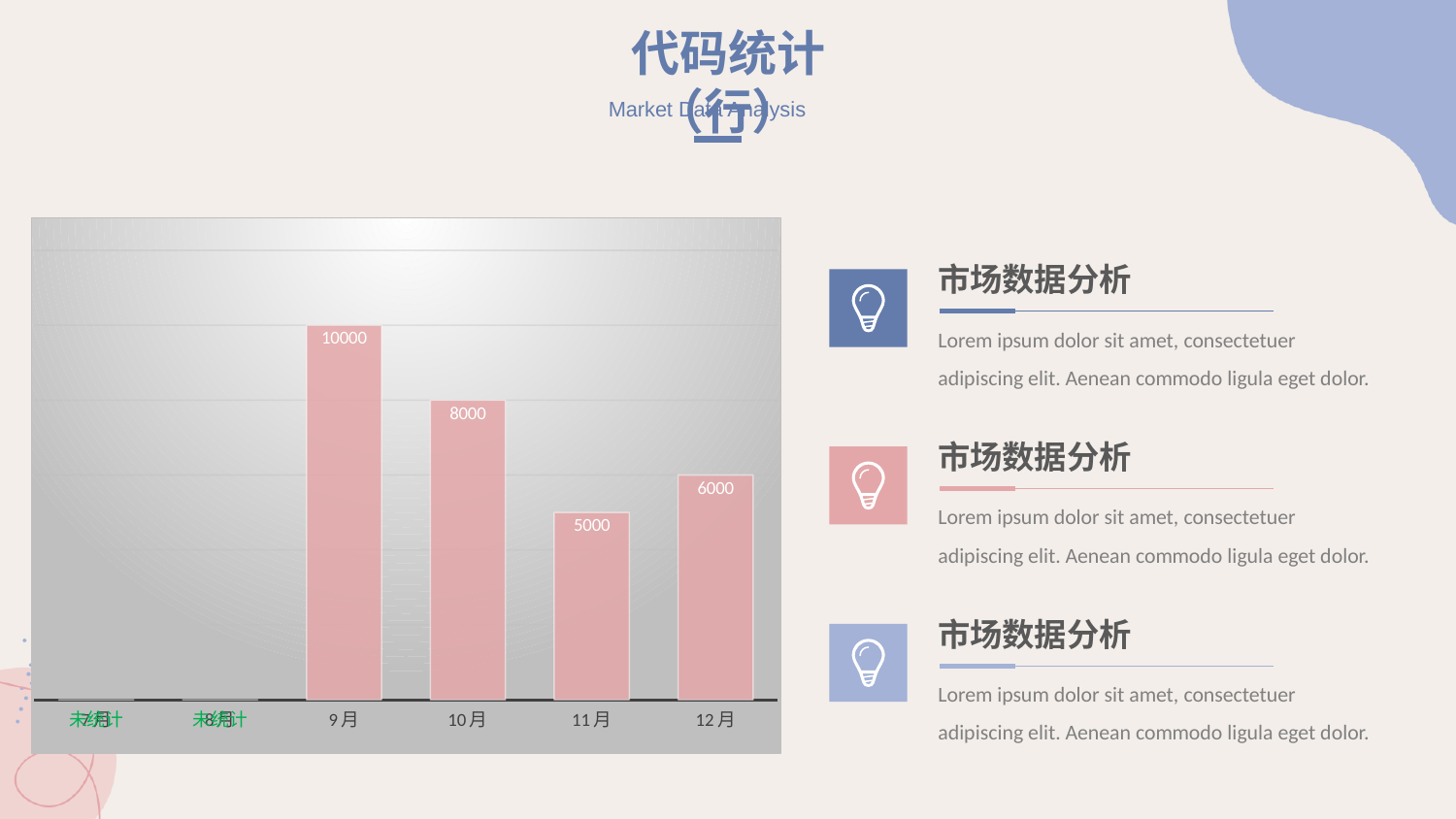

代码统计（行）
Market Data Analysis

### Chart

| Category | 代码行 |
|---|---|
| 7月 | 0.0 |
| 8月 | 0.0 |
| 9月 | 10000.0 |
| 10月 | 8000.0 |
| 11月 | 5000.0 |
| 12月 | 6000.0 |
市场数据分析

Lorem ipsum dolor sit amet, consectetuer adipiscing elit. Aenean commodo ligula eget dolor.
市场数据分析

Lorem ipsum dolor sit amet, consectetuer adipiscing elit. Aenean commodo ligula eget dolor.
市场数据分析

Lorem ipsum dolor sit amet, consectetuer adipiscing elit. Aenean commodo ligula eget dolor.